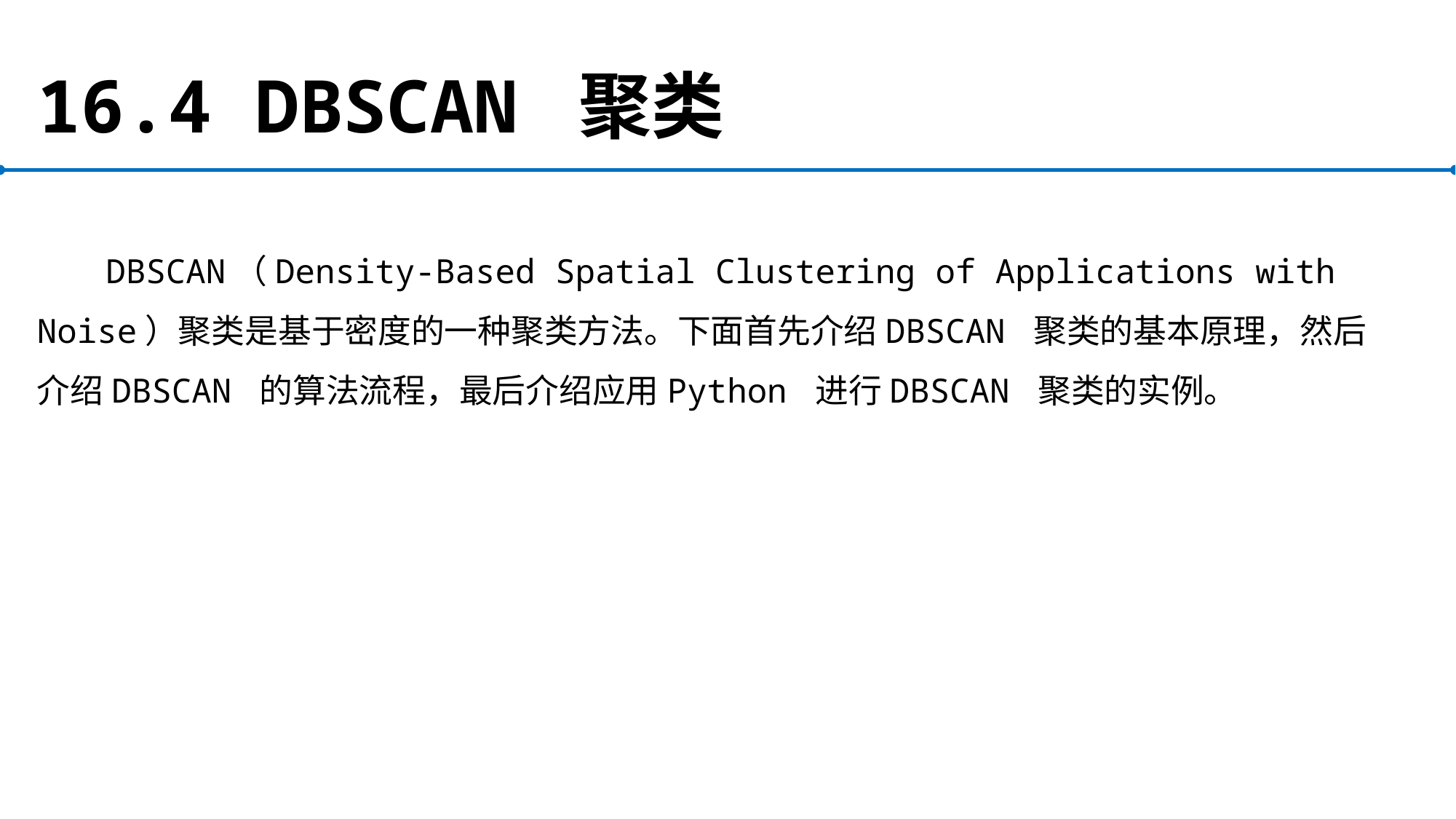

# 16.4 DBSCAN 聚类
DBSCAN（Density-Based Spatial Clustering of Applications with Noise）聚类是基于密度的一种聚类方法。下面首先介绍DBSCAN 聚类的基本原理，然后介绍DBSCAN 的算法流程，最后介绍应用Python 进行DBSCAN 聚类的实例。